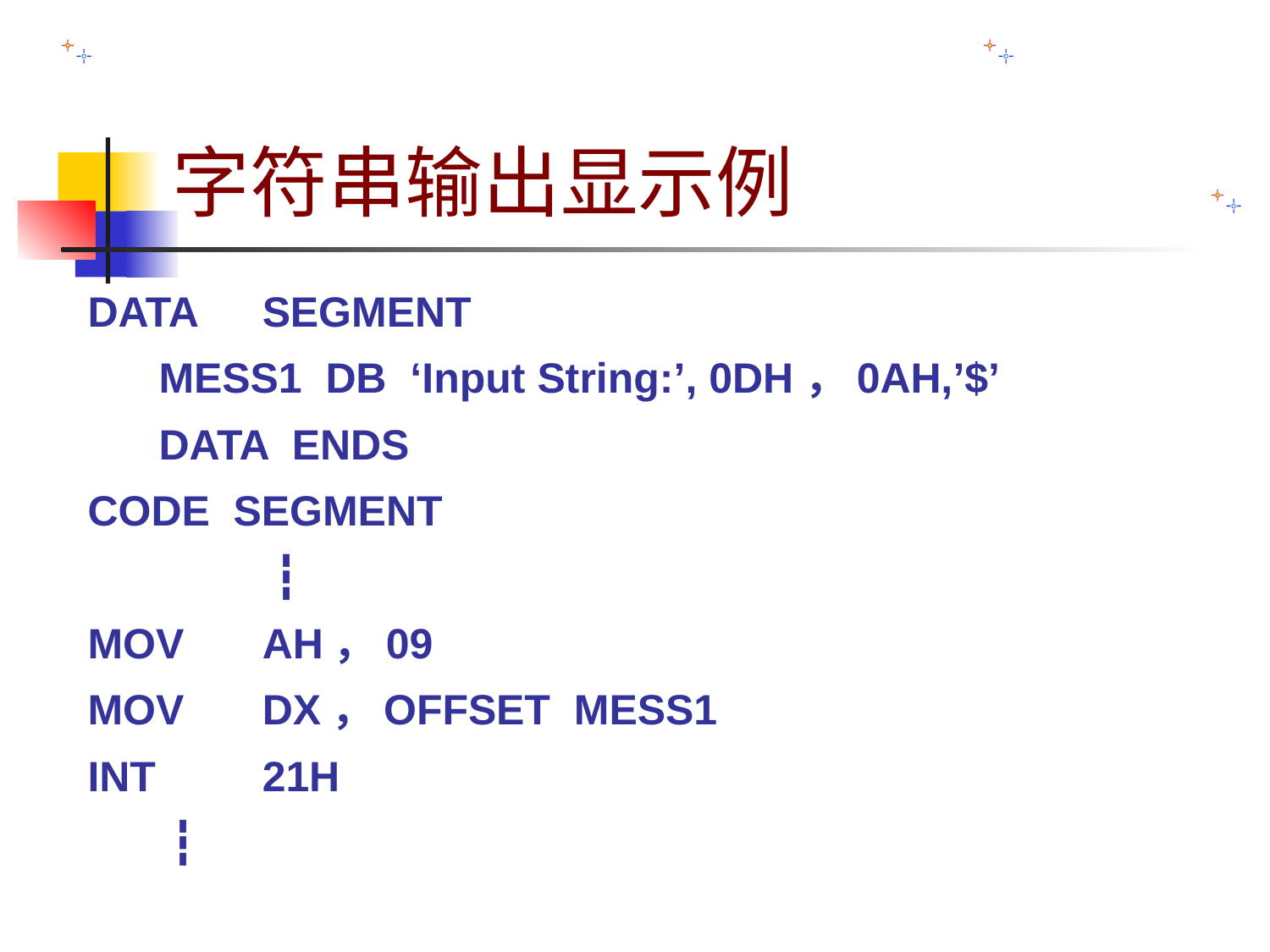

# 字符串输出显示例
DATA	SEGMENT
      MESS1  DB  ‘Input String:’, 0DH，0AH,’$’
      DATA  ENDS
CODE  SEGMENT
		 ┇
MOV	AH，09
MOV	DX，OFFSET  MESS1
INT	21H
       ┇